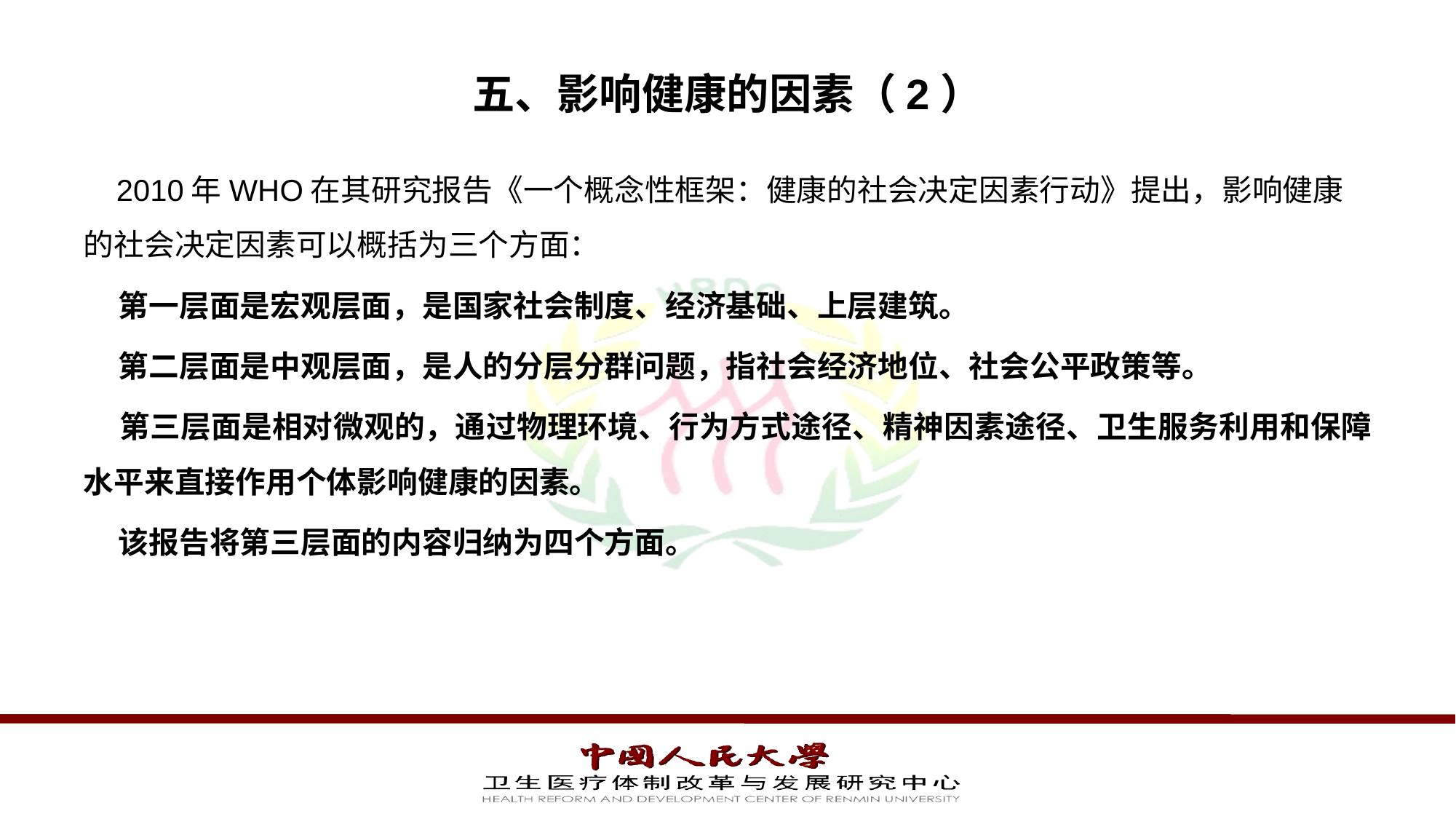

# 五、影响健康的因素（2）
    2010年WHO在其研究报告《一个概念性框架：健康的社会决定因素行动》提出，影响健康的社会决定因素可以概括为三个方面：
    第一层面是宏观层面，是国家社会制度、经济基础、上层建筑。
    第二层面是中观层面，是人的分层分群问题，指社会经济地位、社会公平政策等。
    第三层面是相对微观的，通过物理环境、行为方式途径、精神因素途径、卫生服务利用和保障水平来直接作用个体影响健康的因素。
    该报告将第三层面的内容归纳为四个方面。